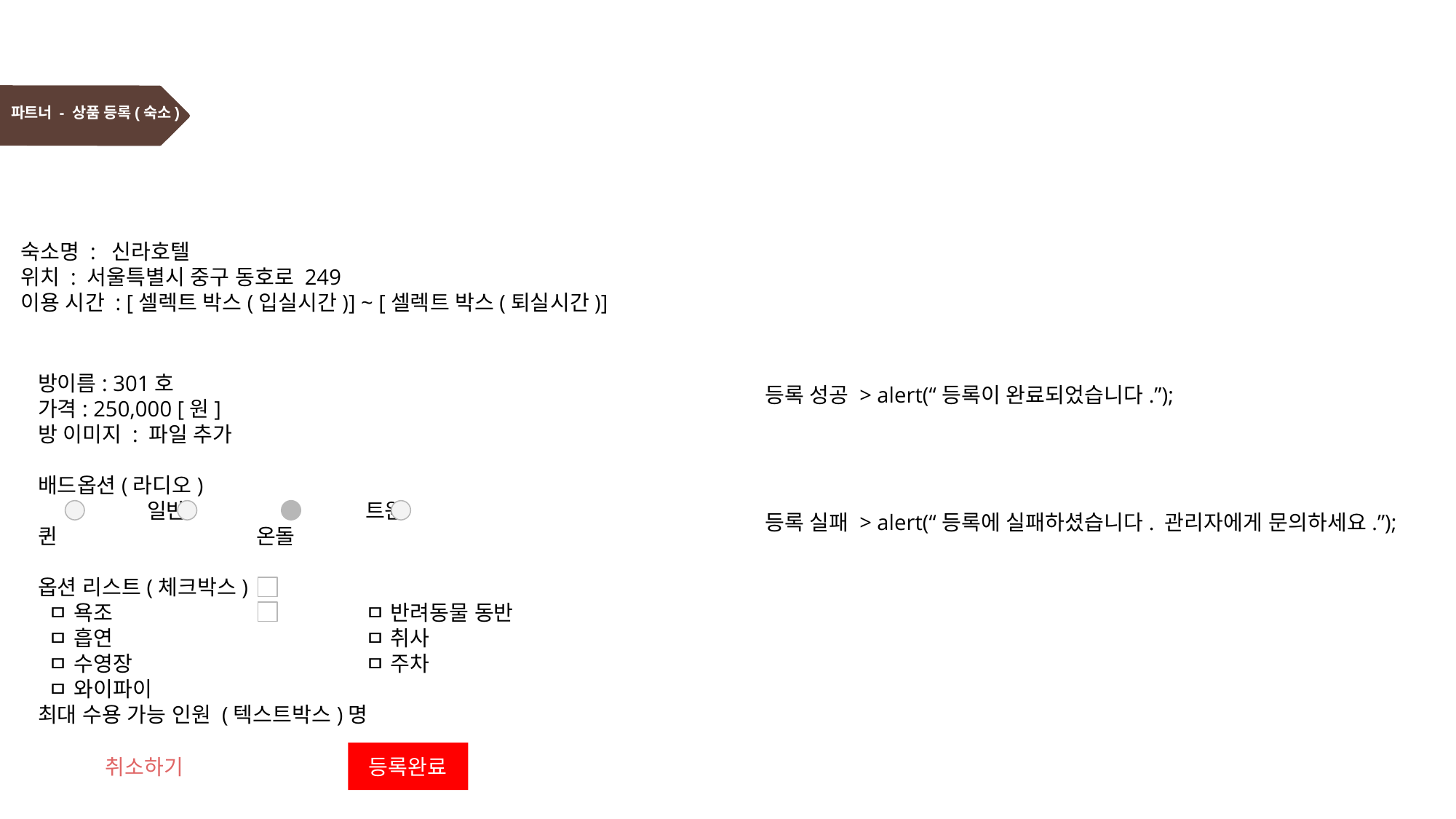

파트너 - 상품 등록(숙소)
숙소명 :  신라호텔
위치 : 서울특별시 중구 동호로 249
이용 시간 : [셀렉트 박스(입실시간)] ~ [셀렉트 박스(퇴실시간)]
방이름: 301호
가격: 250,000 [원]
방 이미지 : 파일 추가

배드옵션(라디오)
	일반		트윈		퀸		온돌

옵션 리스트(체크박스)
 ㅁ 욕조			ㅁ 반려동물 동반
 ㅁ 흡연			ㅁ 취사
 ㅁ 수영장			ㅁ 주차
 ㅁ 와이파이
최대 수용 가능 인원 (텍스트박스)명
등록 성공 > alert(“등록이 완료되었습니다.”);

등록 실패 > alert(“등록에 실패하셨습니다. 관리자에게 문의하세요.”);

# 파트너 - 상품 등록(숙소)

취소하기
등록완료